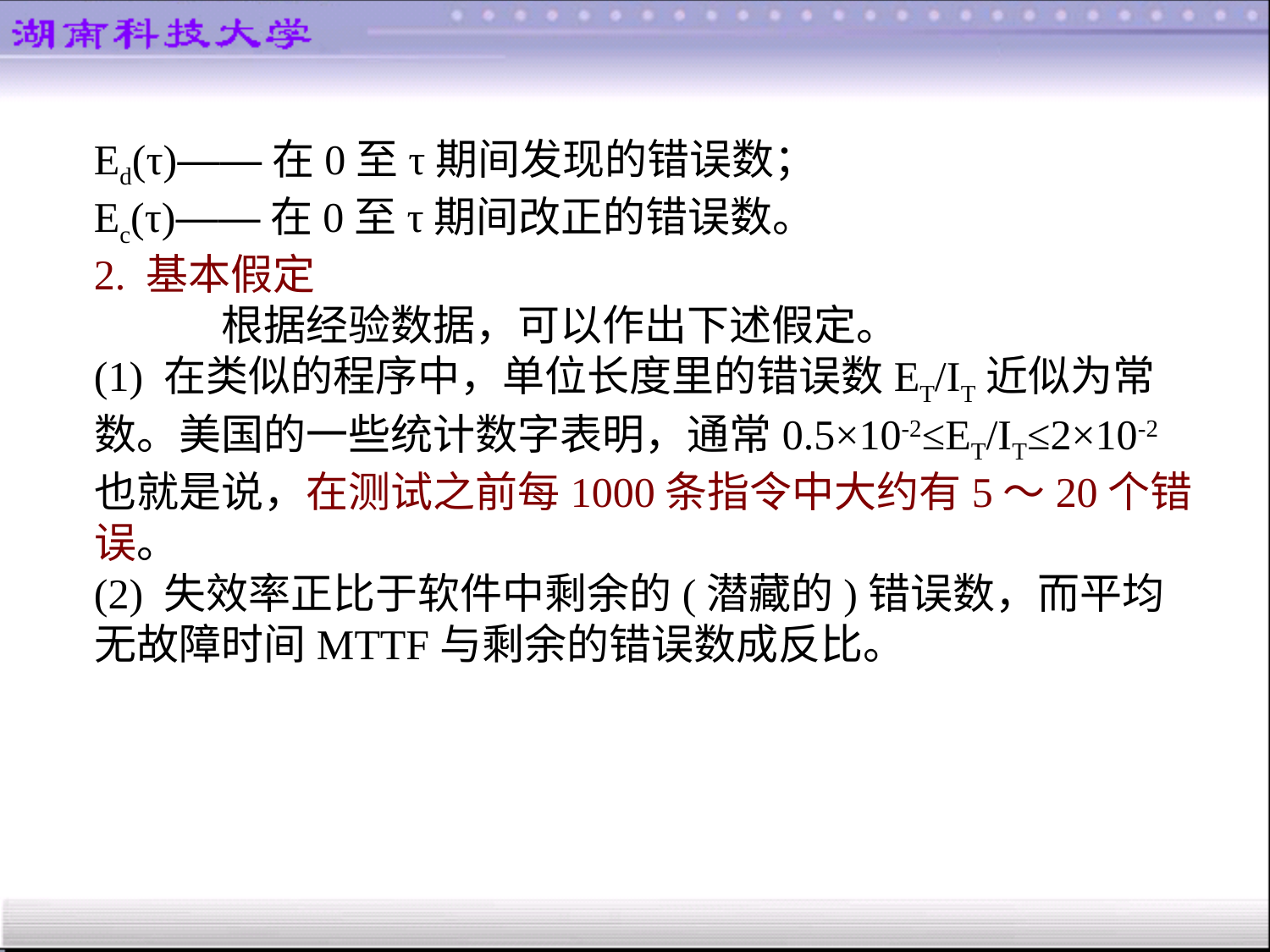

Ed(τ)——在0至τ期间发现的错误数；
Ec(τ)——在0至τ期间改正的错误数。
2. 基本假定
		根据经验数据，可以作出下述假定。
(1) 在类似的程序中，单位长度里的错误数ET/IT近似为常数。美国的一些统计数字表明，通常0.5×10-2≤ET/IT≤2×10-2也就是说，在测试之前每1000条指令中大约有5～20个错误。
(2) 失效率正比于软件中剩余的(潜藏的)错误数，而平均无故障时间MTTF与剩余的错误数成反比。